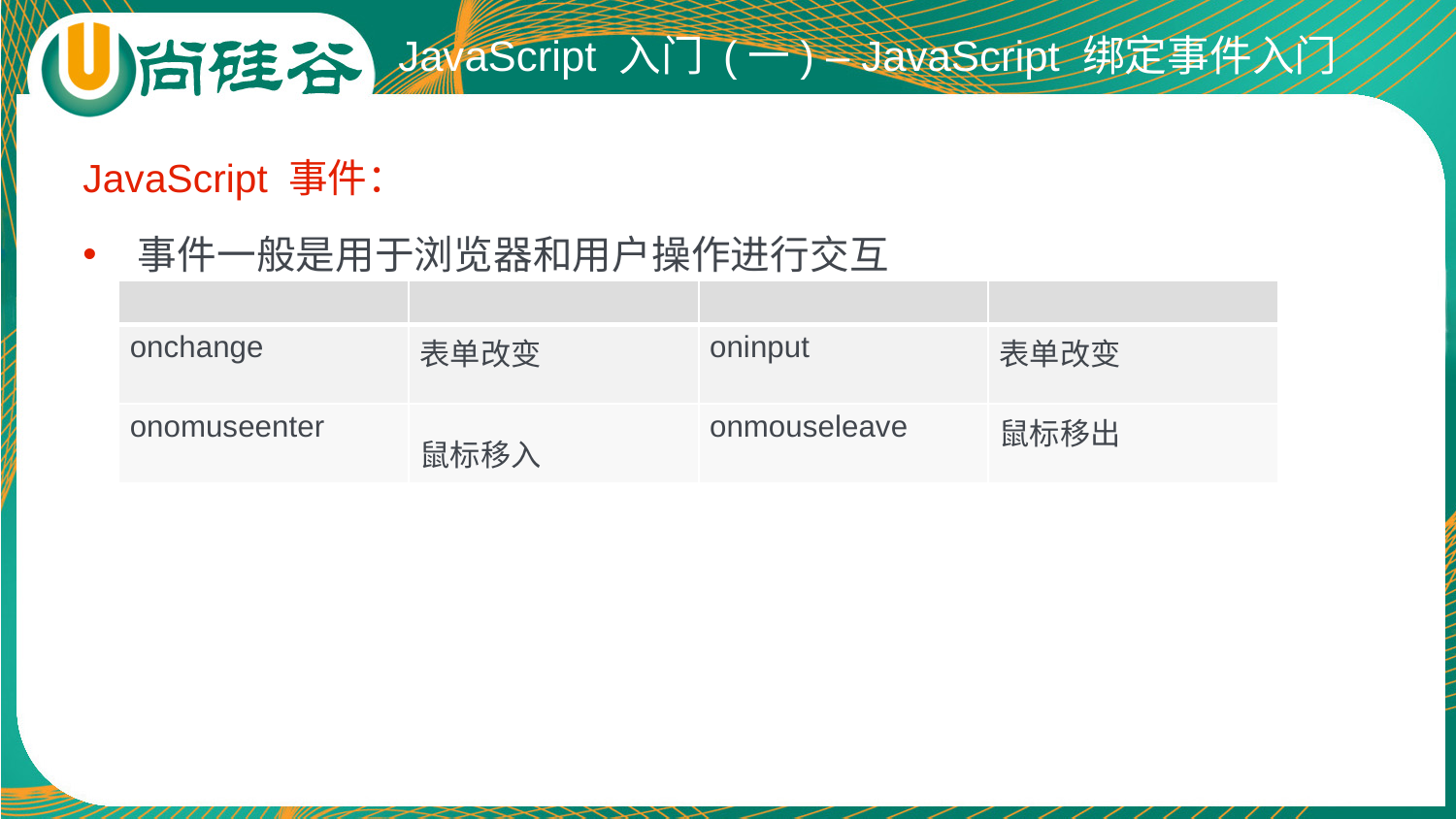

# JavaScript 入门 (一) – JavaScript 绑定事件入门
JavaScript 事件：
事件一般是用于浏览器和用户操作进行交互
|  |  |  |  |
| --- | --- | --- | --- |
| onchange | 表单改变 | oninput | 表单改变 |
| onomuseenter | 鼠标移入 | onmouseleave | 鼠标移出 |